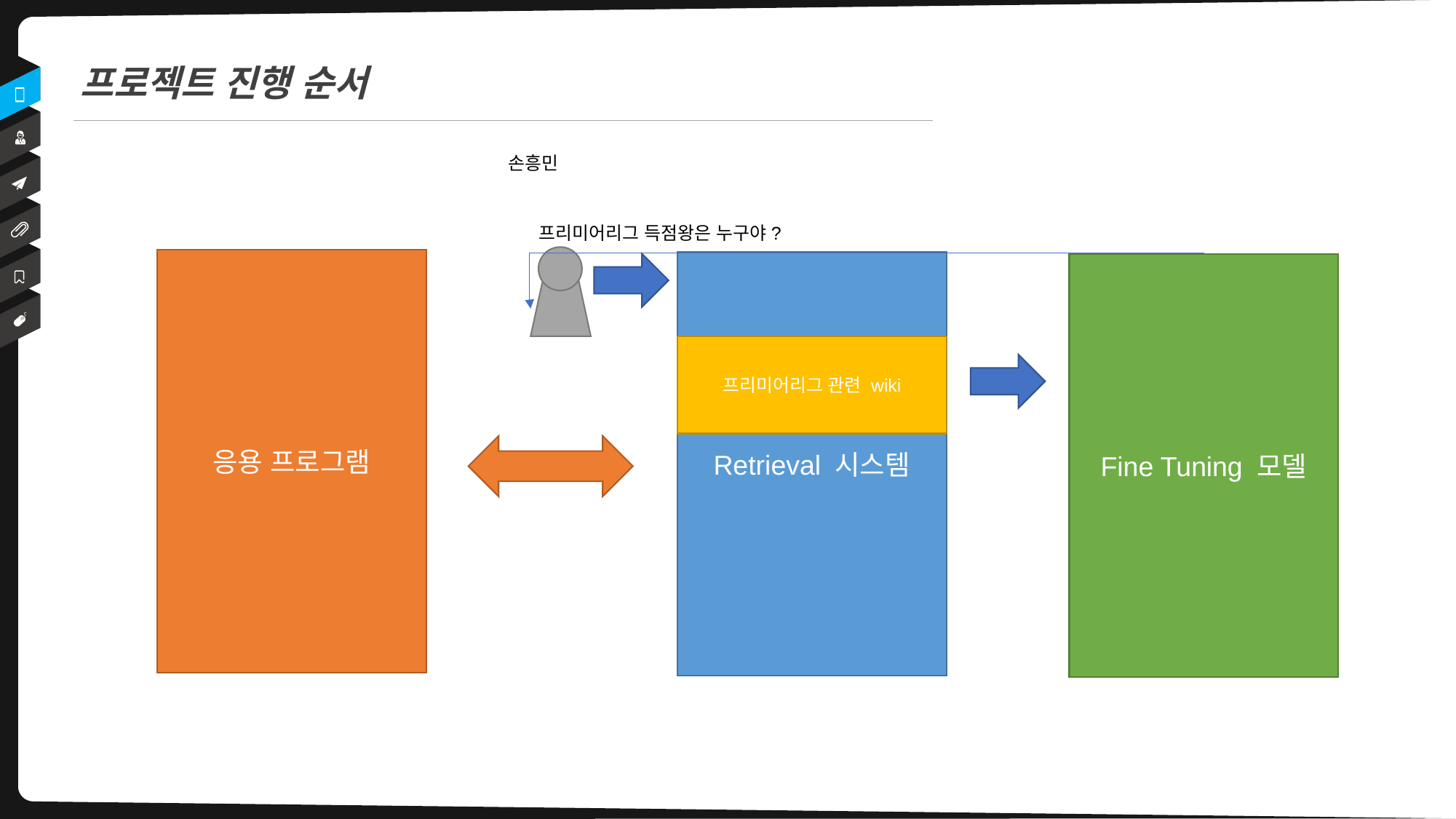

프로젝트 진행 순서

손흥민
프리미어리그 득점왕은 누구야?

응용 프로그램
Retrieval 시스템

Fine Tuning 모델

프리미어리그 관련 wiki